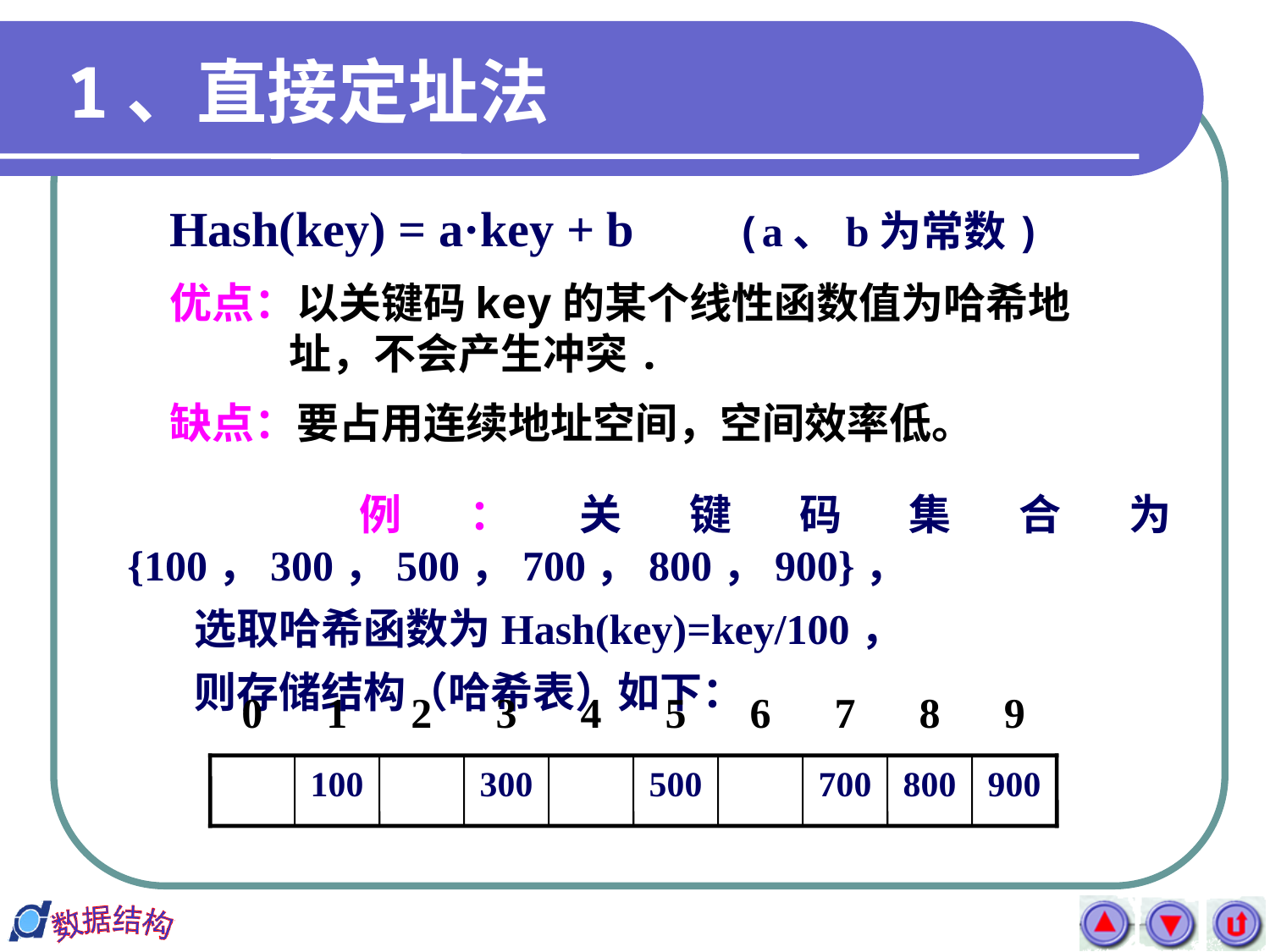

# 1、直接定址法
Hash(key) = a·key + b    (a、b为常数)
优点：以关键码key的某个线性函数值为哈希地址，不会产生冲突.
缺点：要占用连续地址空间，空间效率低。
  例：关键码集合为{100，300，500，700，800，900}，
      选取哈希函数为Hash(key)=key/100，
      则存储结构（哈希表）如下：
0      1      2      3      4      5      6      7      8      9

100

300

500

700

800

900